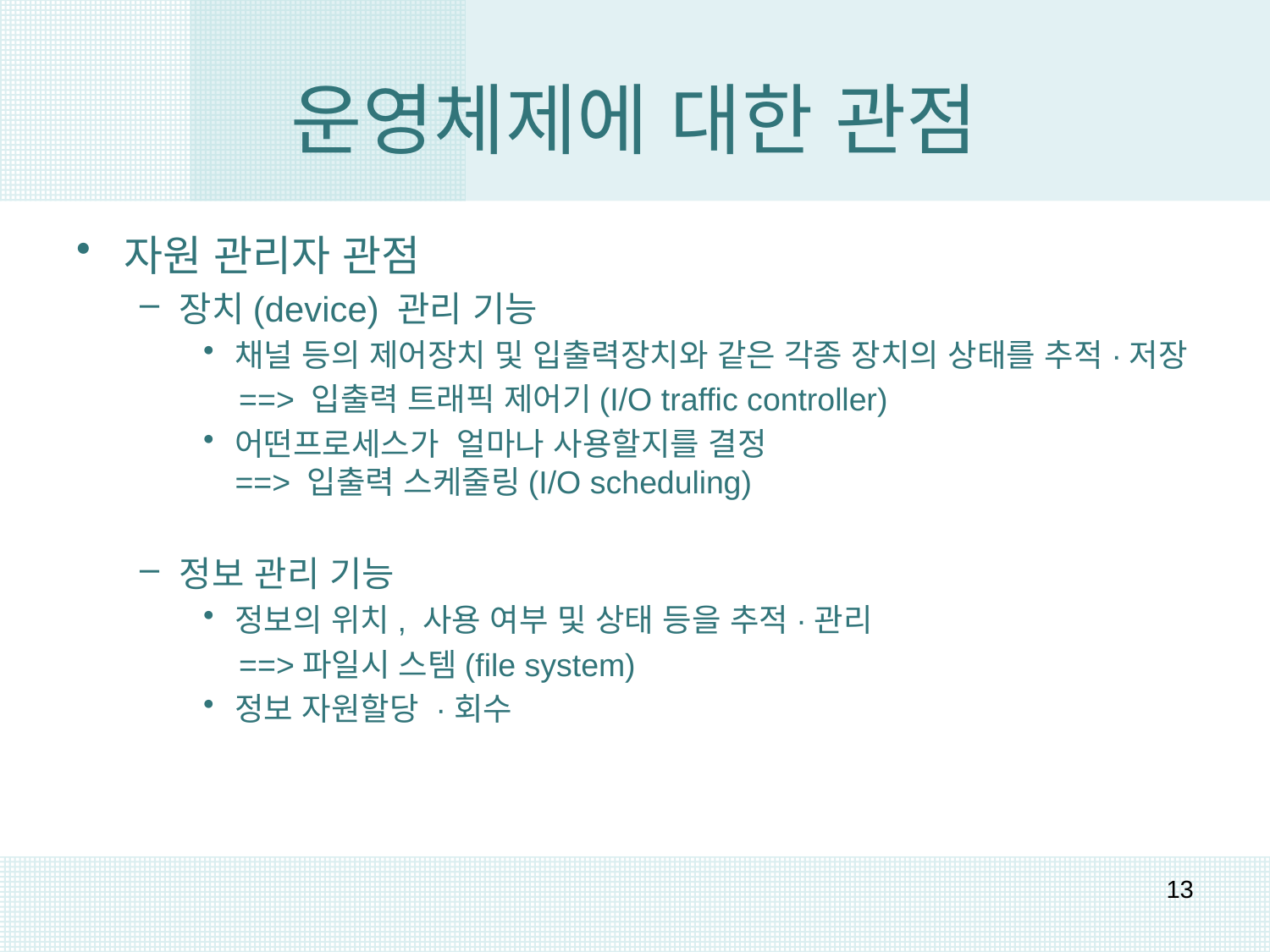

# 운영체제에 대한 관점
자원 관리자 관점
장치(device) 관리 기능
채널 등의 제어장치 및 입출력장치와 같은 각종 장치의 상태를 추적·저장
    ==> 입출력 트래픽 제어기(I/O traffic controller)
어떤프로세스가  얼마나 사용할지를 결정                                          ==> 입출력 스케줄링(I/O scheduling)

정보 관리 기능
정보의 위치, 사용 여부 및 상태 등을 추적·관리
    ==>파일시 스템(file system)
정보 자원할당 ·회수

13